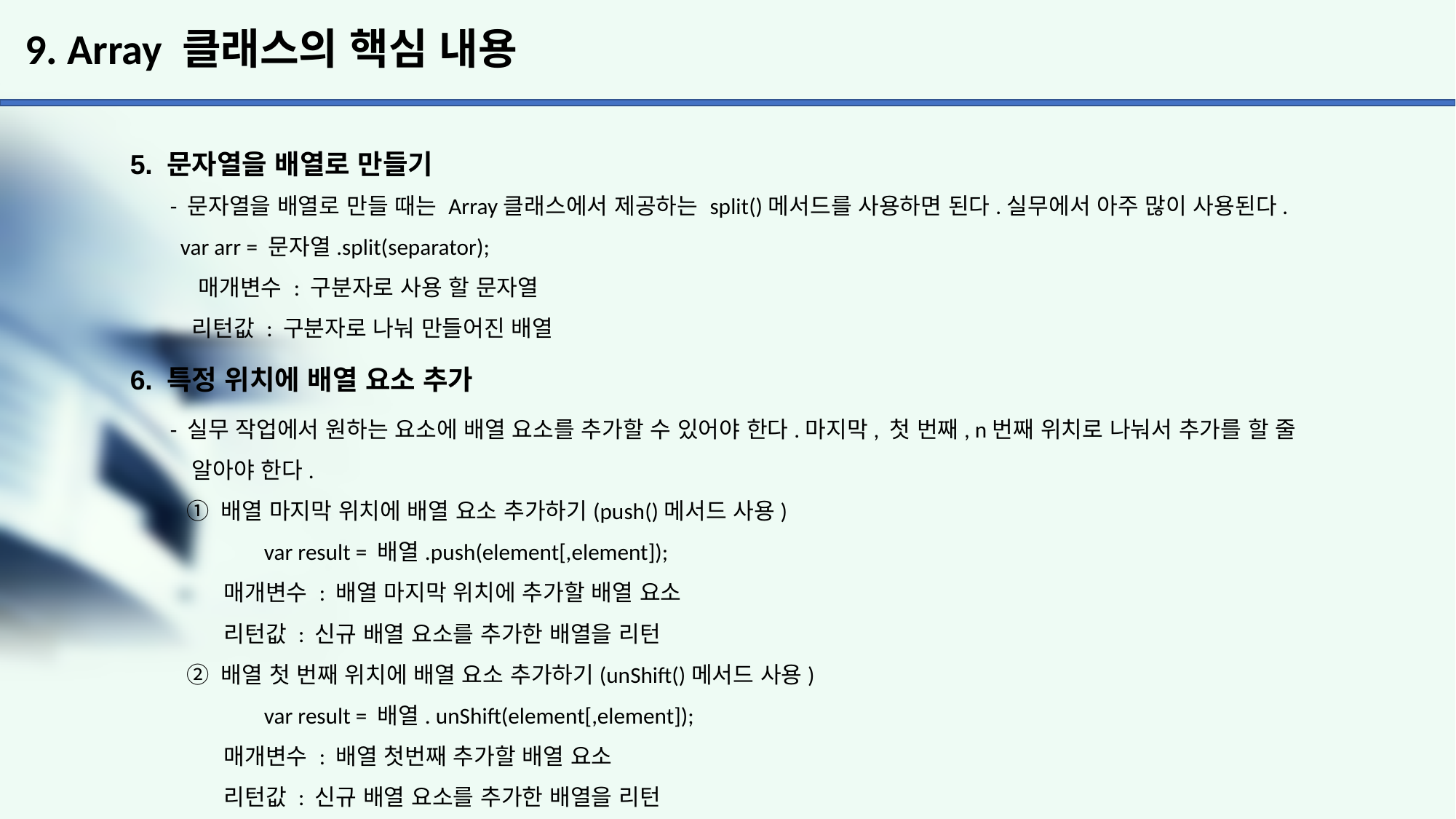

# 9. Array 클래스의 핵심 내용
5. 문자열을 배열로 만들기
   - 문자열을 배열로 만들 때는 Array클래스에서 제공하는 split()메서드를 사용하면 된다.실무에서 아주 많이 사용된다.
     var arr = 문자열.split(separator);
      매개변수 : 구분자로 사용 할 문자열
     리턴값 : 구분자로 나눠 만들어진 배열
6. 특정 위치에 배열 요소 추가
   - 실무 작업에서 원하는 요소에 배열 요소를 추가할 수 있어야 한다.마지막, 첫 번째, n번째 위치로 나눠서 추가를 할 줄
     알아야 한다.
     ① 배열 마지막 위치에 배열 요소 추가하기(push()메서드 사용)
	var result = 배열.push(element[,element]);
          매개변수 : 배열 마지막 위치에 추가할 배열 요소
          리턴값 : 신규 배열 요소를 추가한 배열을 리턴
     ② 배열 첫 번째 위치에 배열 요소 추가하기(unShift()메서드 사용)
	var result = 배열. unShift(element[,element]);
          매개변수 : 배열 첫번째 추가할 배열 요소
          리턴값 : 신규 배열 요소를 추가한 배열을 리턴